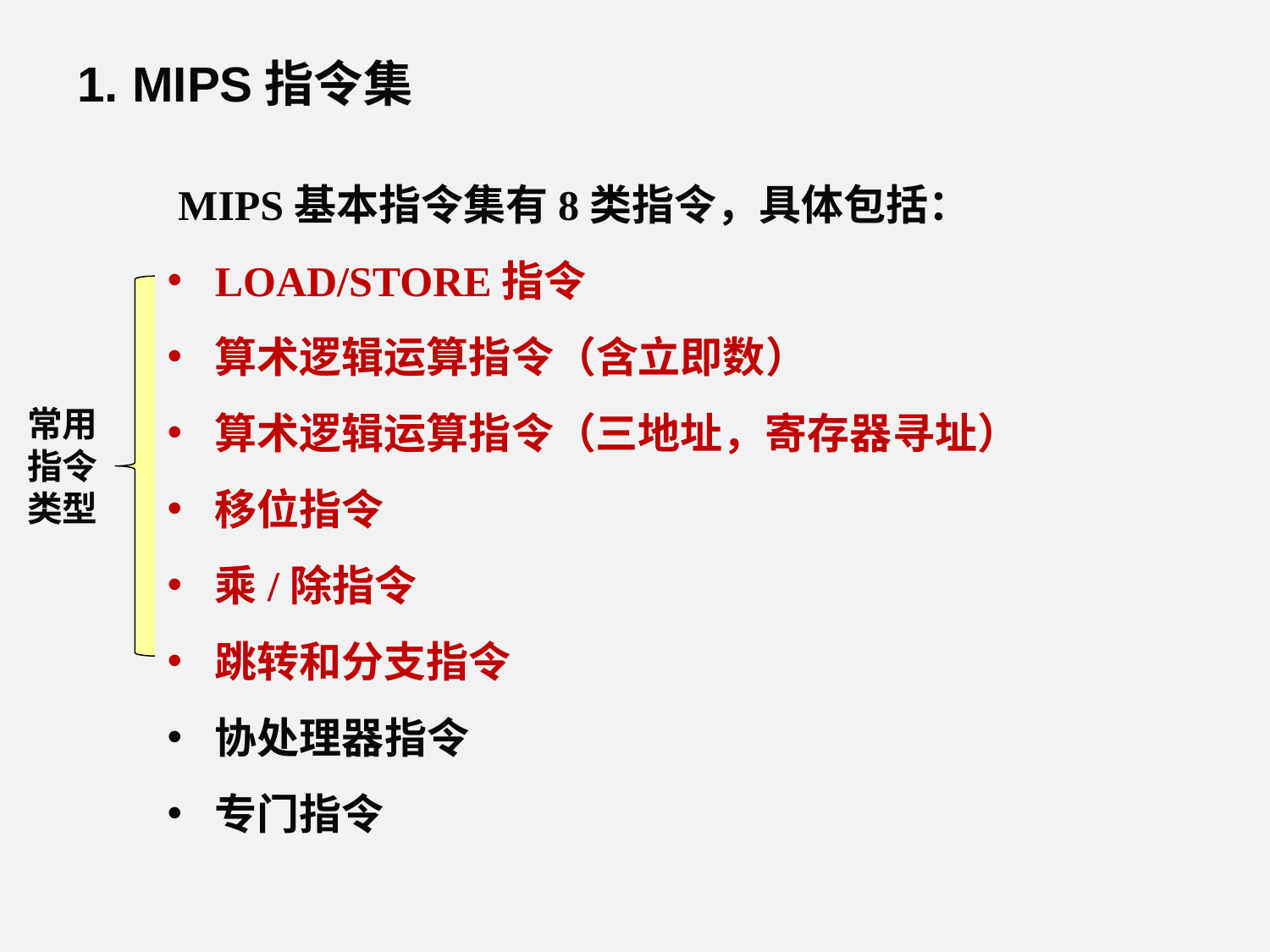

1. MIPS指令集
 MIPS基本指令集有8类指令，具体包括：
LOAD/STORE指令
算术逻辑运算指令（含立即数）
算术逻辑运算指令（三地址，寄存器寻址）
移位指令
乘/除指令
跳转和分支指令
协处理器指令
专门指令

常用指令类型